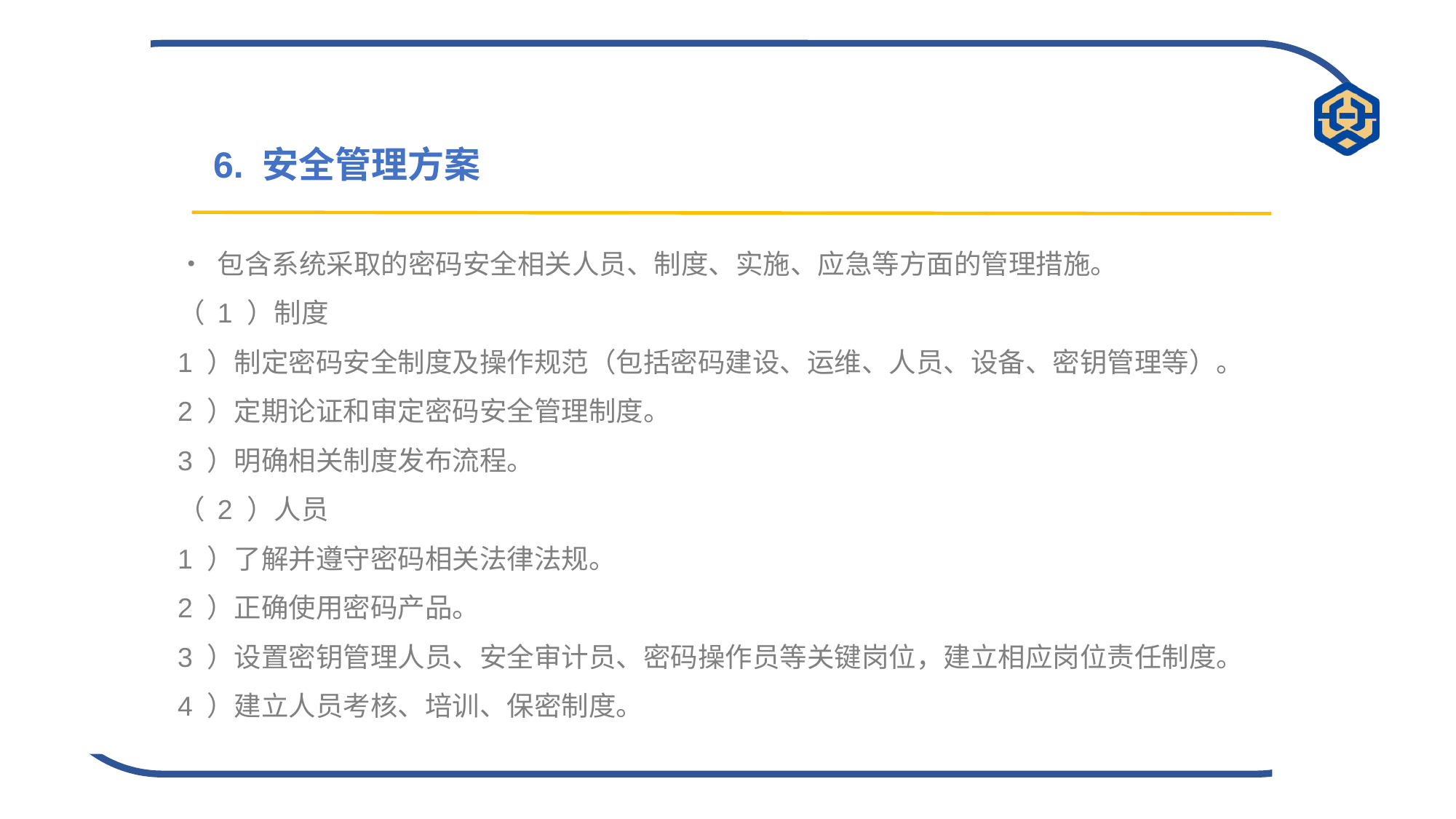

6. 安全管理方案
• 包含系统采取的密码安全相关人员、制度、实施、应急等方面的管理措施。
（ 1 ）制度
1 ）制定密码安全制度及操作规范（包括密码建设、运维、人员、设备、密钥管理等）。
2 ）定期论证和审定密码安全管理制度。
3 ）明确相关制度发布流程。
（ 2 ）人员
1 ）了解并遵守密码相关法律法规。
2 ）正确使用密码产品。
3 ）设置密钥管理人员、安全审计员、密码操作员等关键岗位，建立相应岗位责任制度。
4 ）建立人员考核、培训、保密制度。